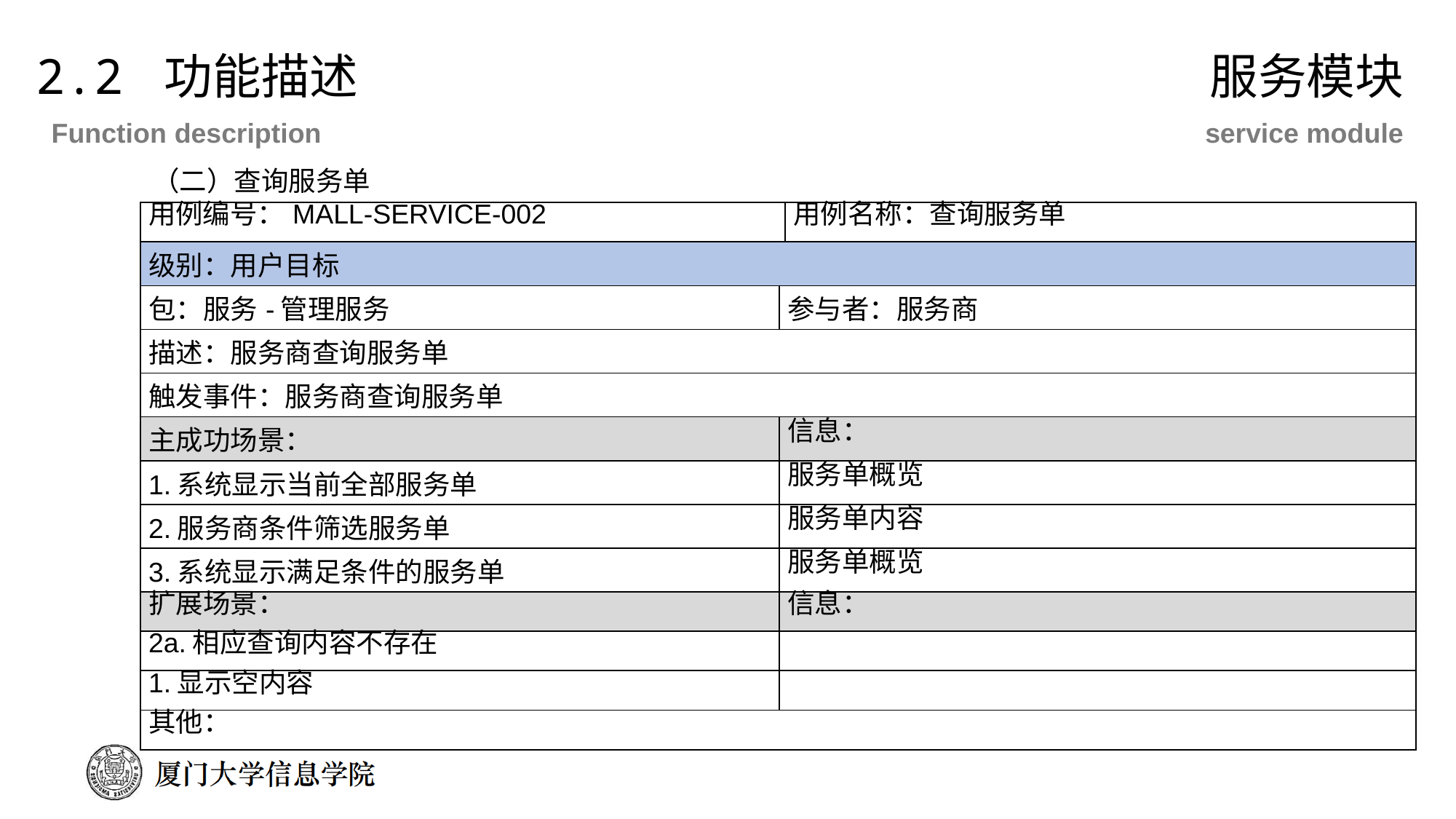

2.2 功能描述
服务模块
Function description
service module
（二）查询服务单
| 用例编号：MALL-SERVICE-002 |  | 用例名称：查询服务单 |
| --- | --- | --- |
| 级别：用户目标 |  |  |
| 包：服务-管理服务 | 参与者：服务商 |  |
| 描述：服务商查询服务单 |  |  |
| 触发事件：服务商查询服务单 |  |  |
| 主成功场景： | 信息： |  |
| 1.系统显示当前全部服务单 | 服务单概览 |  |
| 2.服务商条件筛选服务单 | 服务单内容 |  |
| 3.系统显示满足条件的服务单 | 服务单概览 |  |
| 扩展场景： | 信息： |  |
| 2a.相应查询内容不存在 |  |  |
| 1.显示空内容 |  |  |
| 其他： |  |  |